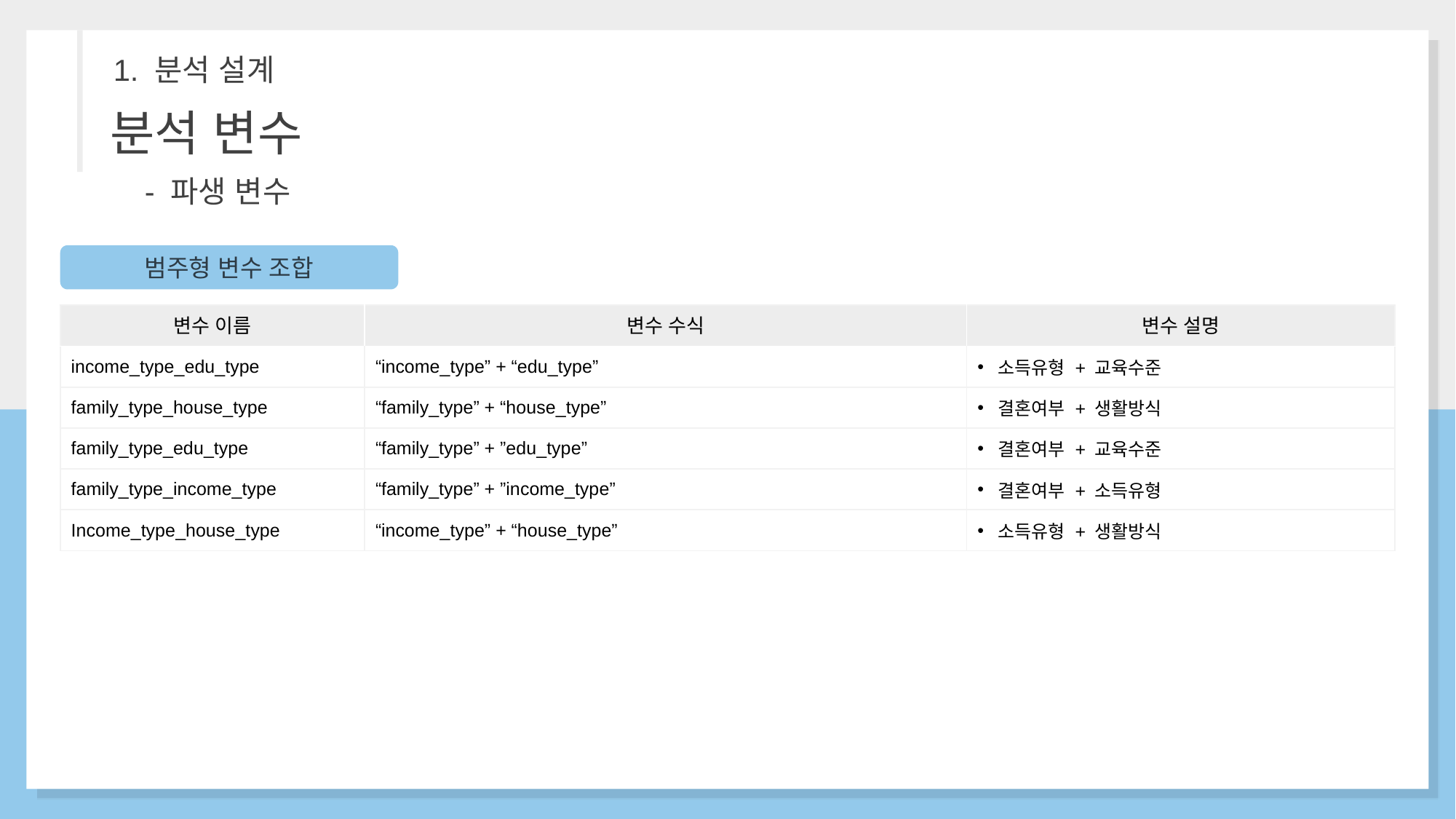

1. 분석 설계
분석 변수
- 파생 변수
범주형 변수 조합
| 변수 이름 | 변수 수식 | 변수 설명 |
| --- | --- | --- |
| income\_type\_edu\_type | “income\_type” + “edu\_type” | 소득유형 + 교육수준 |
| family\_type\_house\_type | “family\_type” + “house\_type” | 결혼여부 + 생활방식 |
| family\_type\_edu\_type | “family\_type” + ”edu\_type” | 결혼여부 + 교육수준 |
| family\_type\_income\_type | “family\_type” + ”income\_type” | 결혼여부 + 소득유형 |
| Income\_type\_house\_type | “income\_type” + “house\_type” | 소득유형 + 생활방식 |